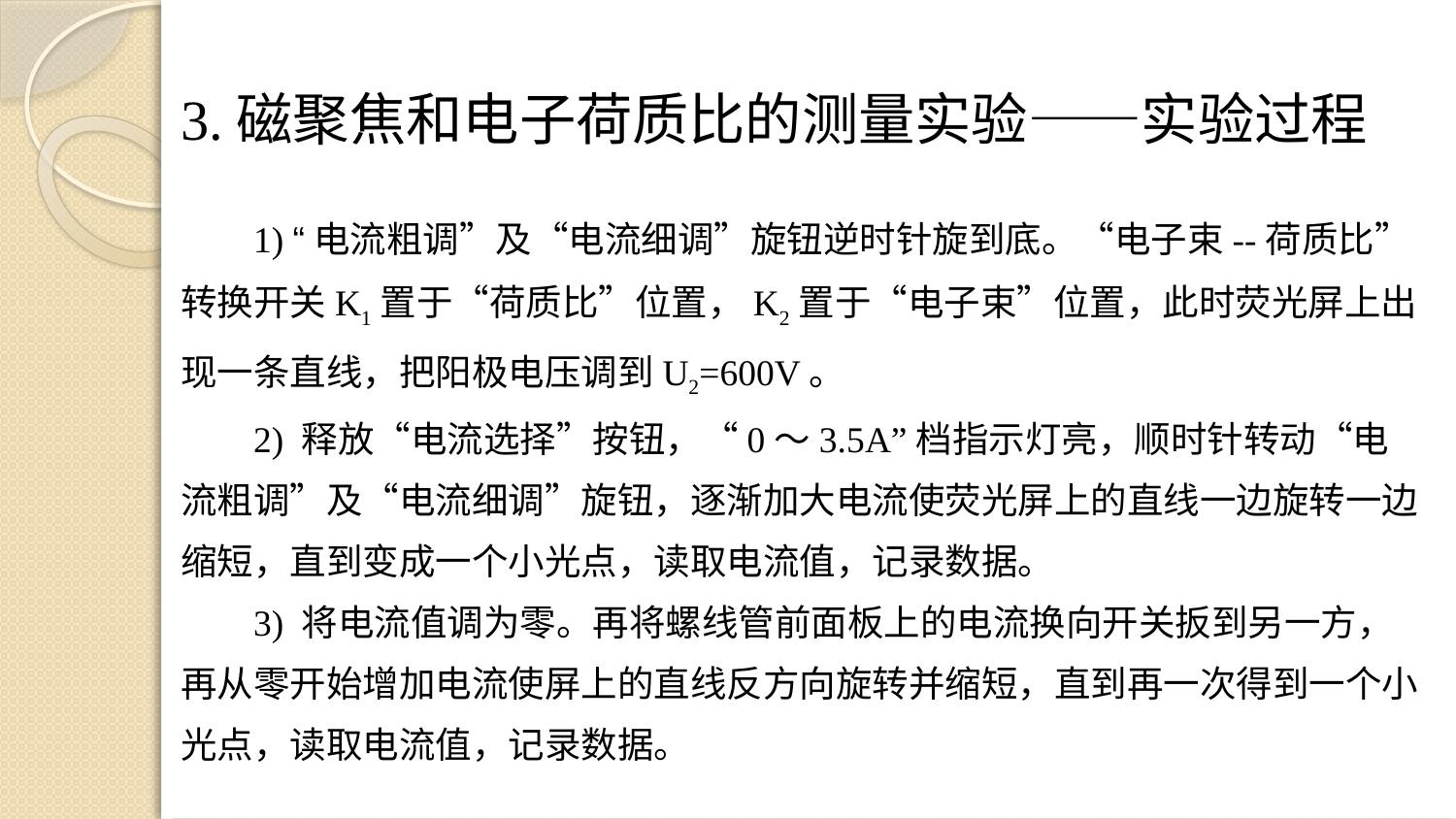

3.磁聚焦和电子荷质比的测量实验——实验过程
1) “电流粗调”及“电流细调”旋钮逆时针旋到底。“电子束--荷质比”转换开关K1置于“荷质比”位置，K2置于“电子束”位置，此时荧光屏上出现一条直线，把阳极电压调到U2=600V。
2) 释放“电流选择”按钮，“0～3.5A”档指示灯亮，顺时针转动“电流粗调”及“电流细调”旋钮，逐渐加大电流使荧光屏上的直线一边旋转一边缩短，直到变成一个小光点，读取电流值，记录数据。
3) 将电流值调为零。再将螺线管前面板上的电流换向开关扳到另一方，再从零开始增加电流使屏上的直线反方向旋转并缩短，直到再一次得到一个小光点，读取电流值，记录数据。